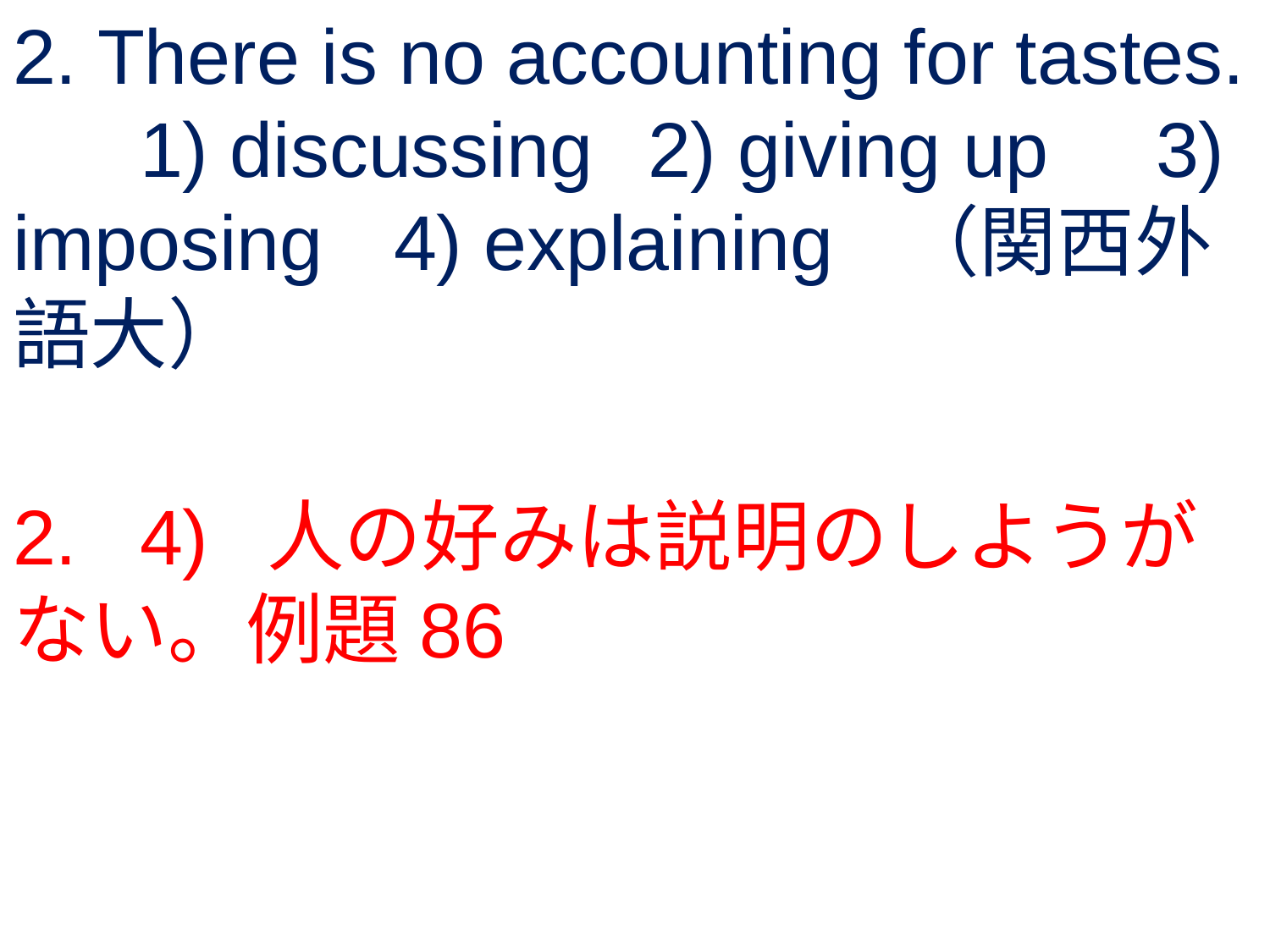

# 2. There is no accounting for tastes.	1) discussing	2) giving up	3) imposing	4) explaining	（関西外語大）
2.	4) 	人の好みは説明のしようがない。例題86